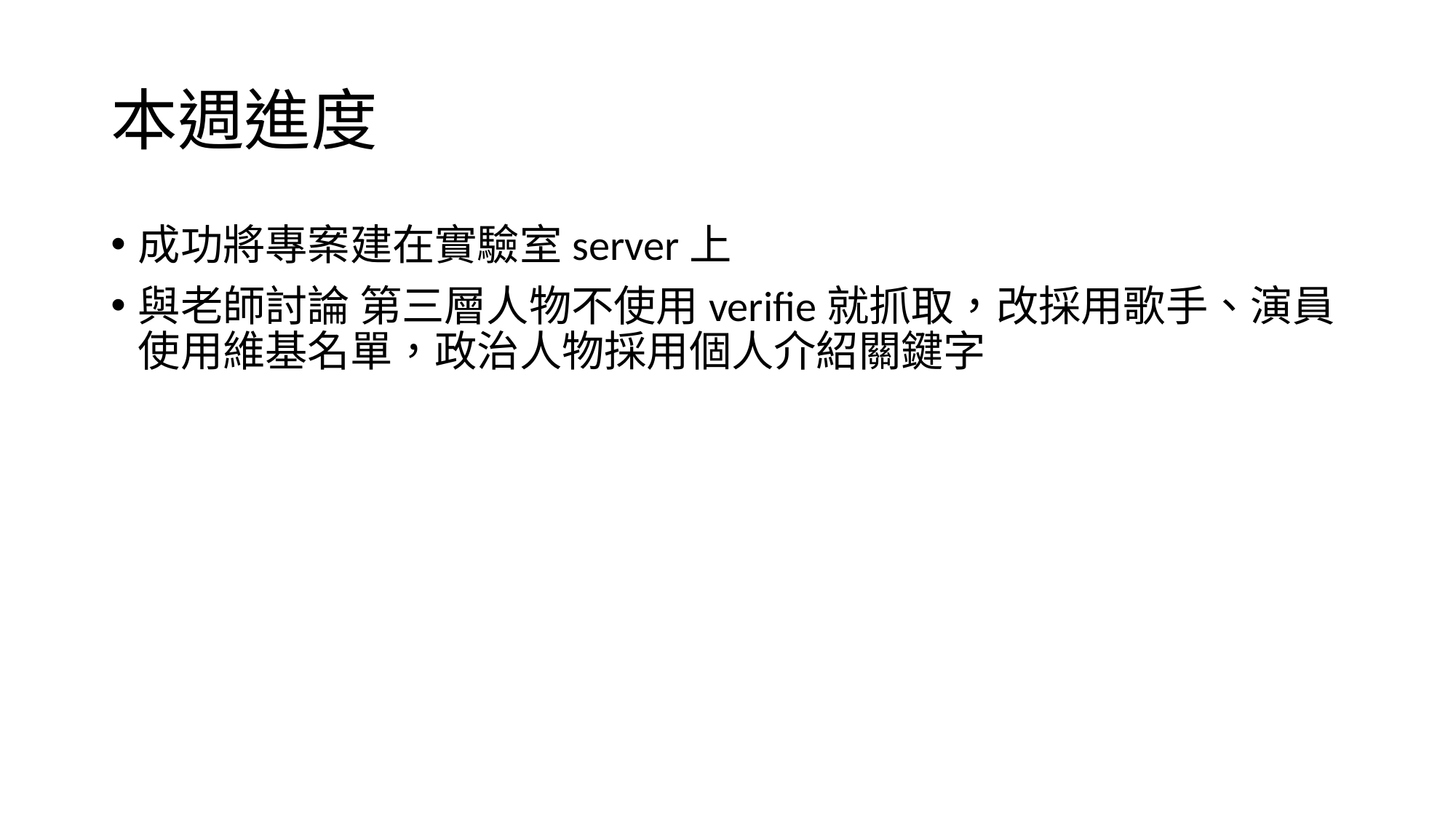

# 本週進度
成功將專案建在實驗室server上
與老師討論 第三層人物不使用verifie就抓取，改採用歌手、演員使用維基名單，政治人物採用個人介紹關鍵字